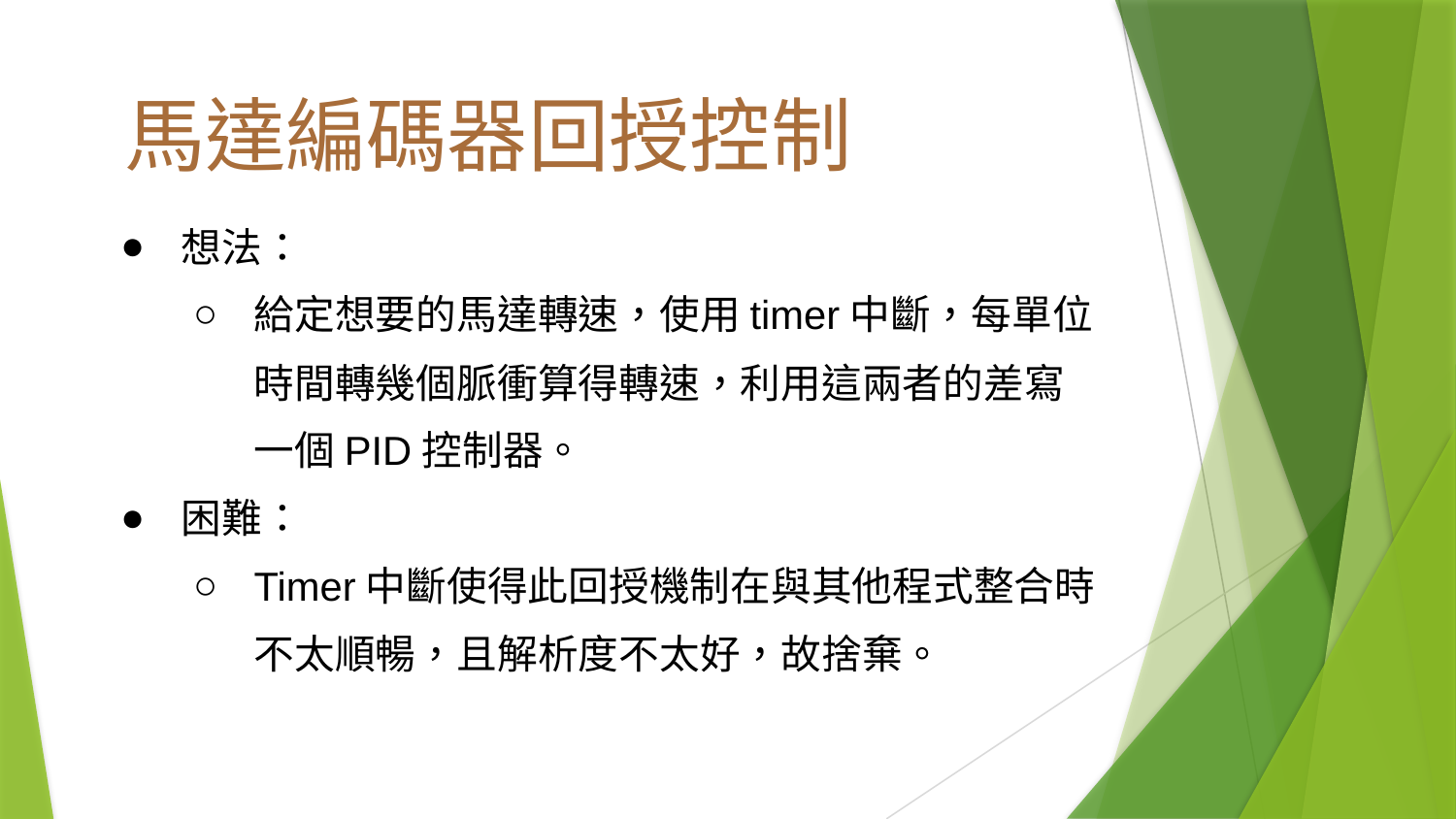

馬達編碼器回授控制
想法：
給定想要的馬達轉速，使用timer中斷，每單位時間轉幾個脈衝算得轉速，利用這兩者的差寫一個PID控制器。
困難：
Timer中斷使得此回授機制在與其他程式整合時不太順暢，且解析度不太好，故捨棄。